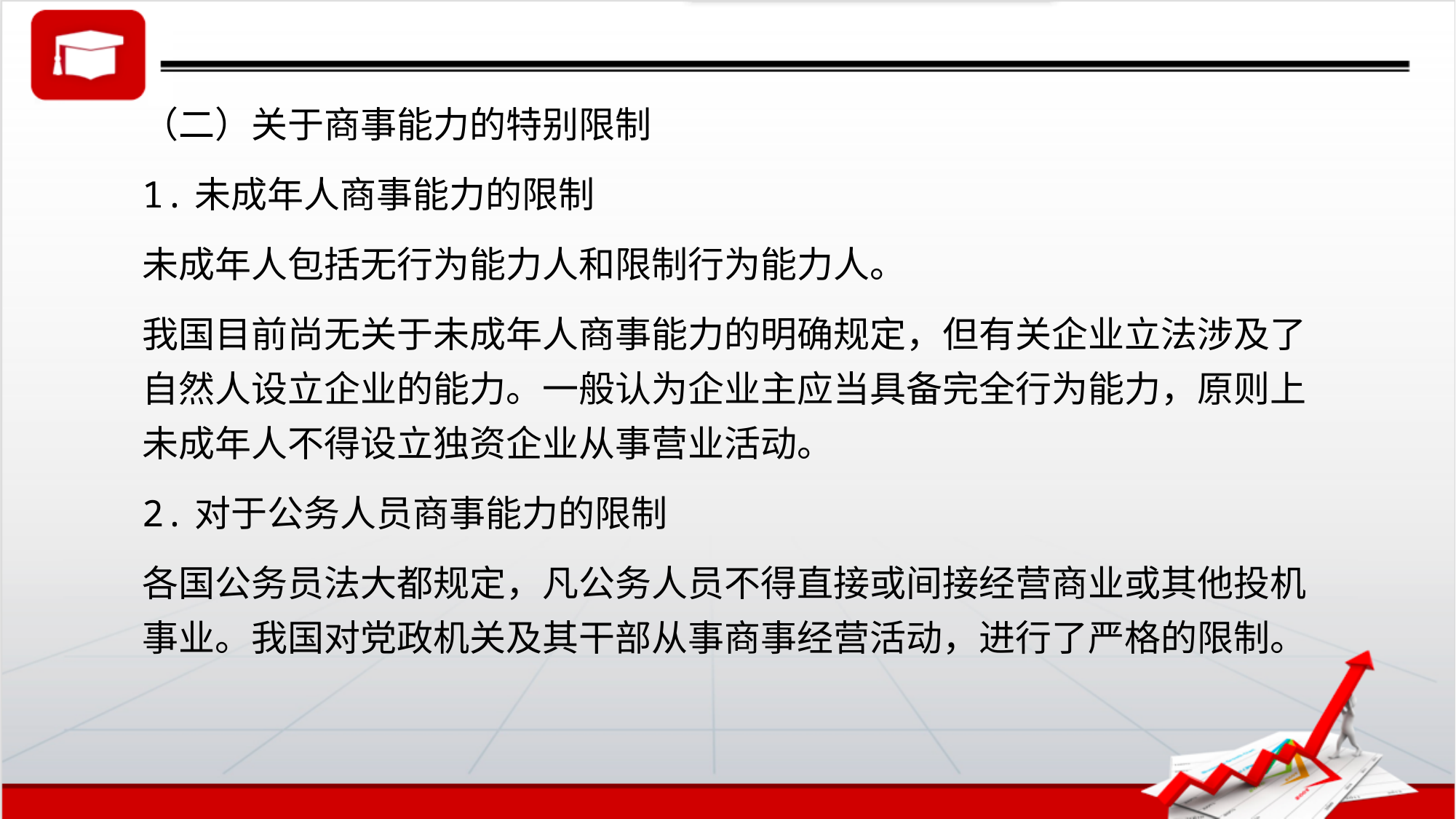

（二）关于商事能力的特别限制
1.未成年人商事能力的限制
未成年人包括无行为能力人和限制行为能力人。
我国目前尚无关于未成年人商事能力的明确规定，但有关企业立法涉及了自然人设立企业的能力。一般认为企业主应当具备完全行为能力，原则上未成年人不得设立独资企业从事营业活动。
2.对于公务人员商事能力的限制
各国公务员法大都规定，凡公务人员不得直接或间接经营商业或其他投机事业。我国对党政机关及其干部从事商事经营活动，进行了严格的限制。